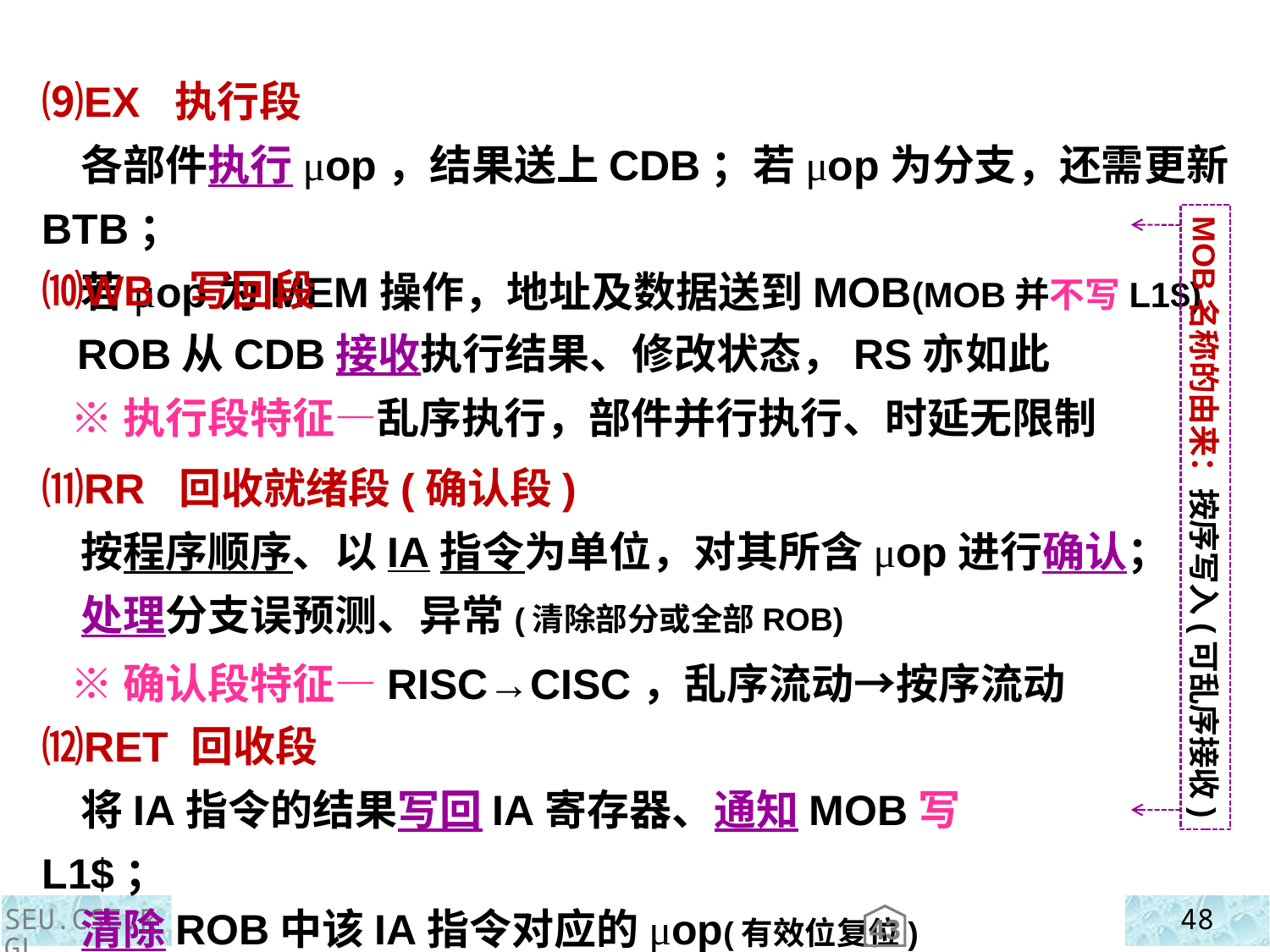

⑼EX  执行段
   各部件执行μop，结果送上CDB；若μop为分支，还需更新BTB；
   若μop为MEM操作，地址及数据送到MOB(MOB并不写L1$)
MOB名称的由来：按序写入(可乱序接收)
⑽WB  写回段
   ROB从CDB接收执行结果、修改状态，RS亦如此
   ※执行段特征—乱序执行，部件并行执行、时延无限制
⑾RR  回收就绪段(确认段)
   按程序顺序、以IA指令为单位，对其所含μop进行确认；
   处理分支误预测、异常(清除部分或全部ROB)
   ※确认段特征—RISC→CISC，乱序流动→按序流动
⑿RET 回收段
   将IA指令的结果写回IA寄存器、通知MOB写L1$；
   清除ROB中该IA指令对应的μop(有效位复位)
SEU.CSE.RGL
48
43